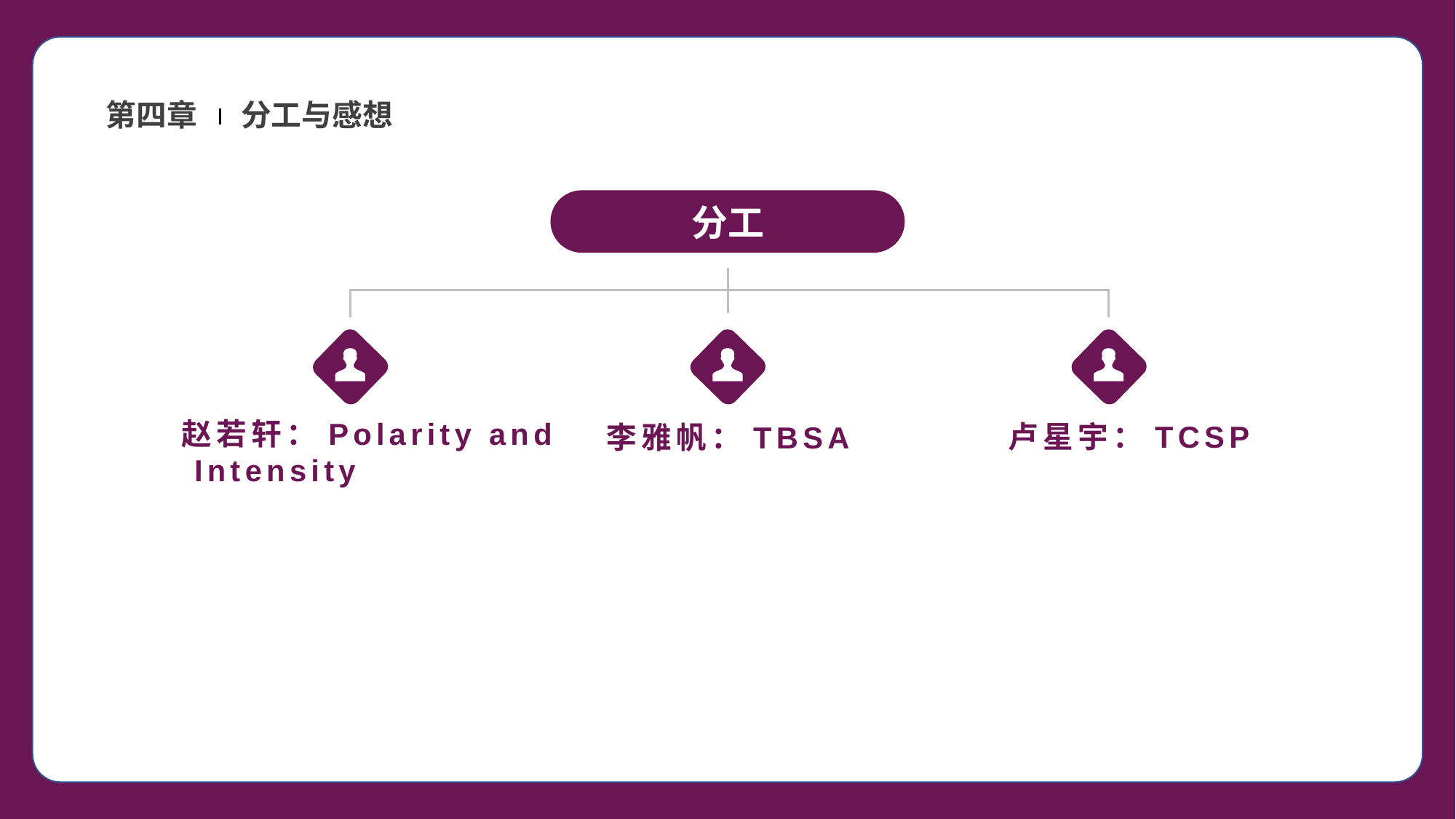

第四章
分工与感想

分工

赵若轩：Polarity and
 Intensity
卢星宇：TCSP
李雅帆：TBSA